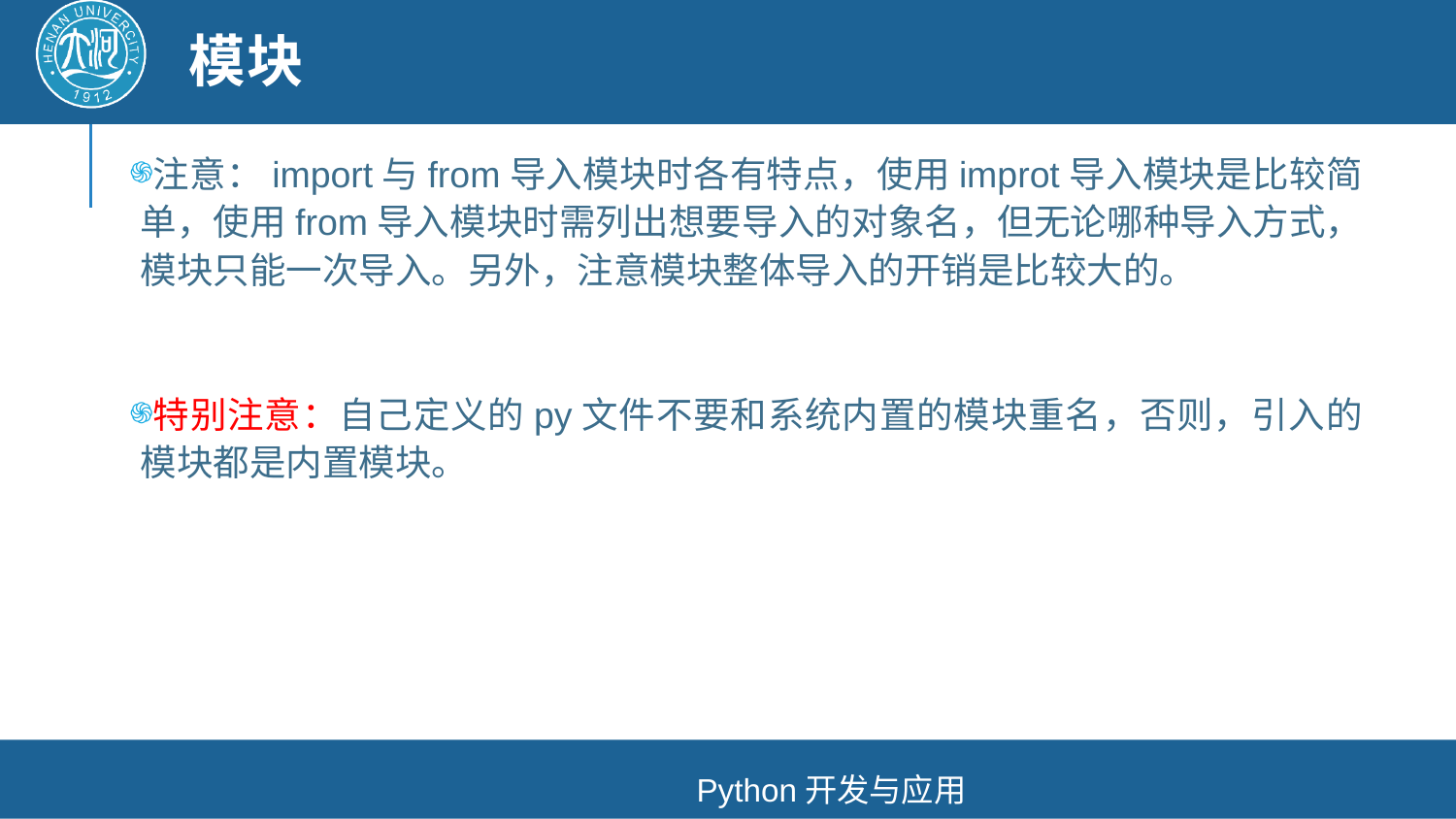

# 模块
注意：import与from导入模块时各有特点，使用improt导入模块是比较简单，使用from导入模块时需列出想要导入的对象名，但无论哪种导入方式，模块只能一次导入。另外，注意模块整体导入的开销是比较大的。

特别注意：自己定义的py文件不要和系统内置的模块重名，否则，引入的模块都是内置模块。

Python开发与应用
50